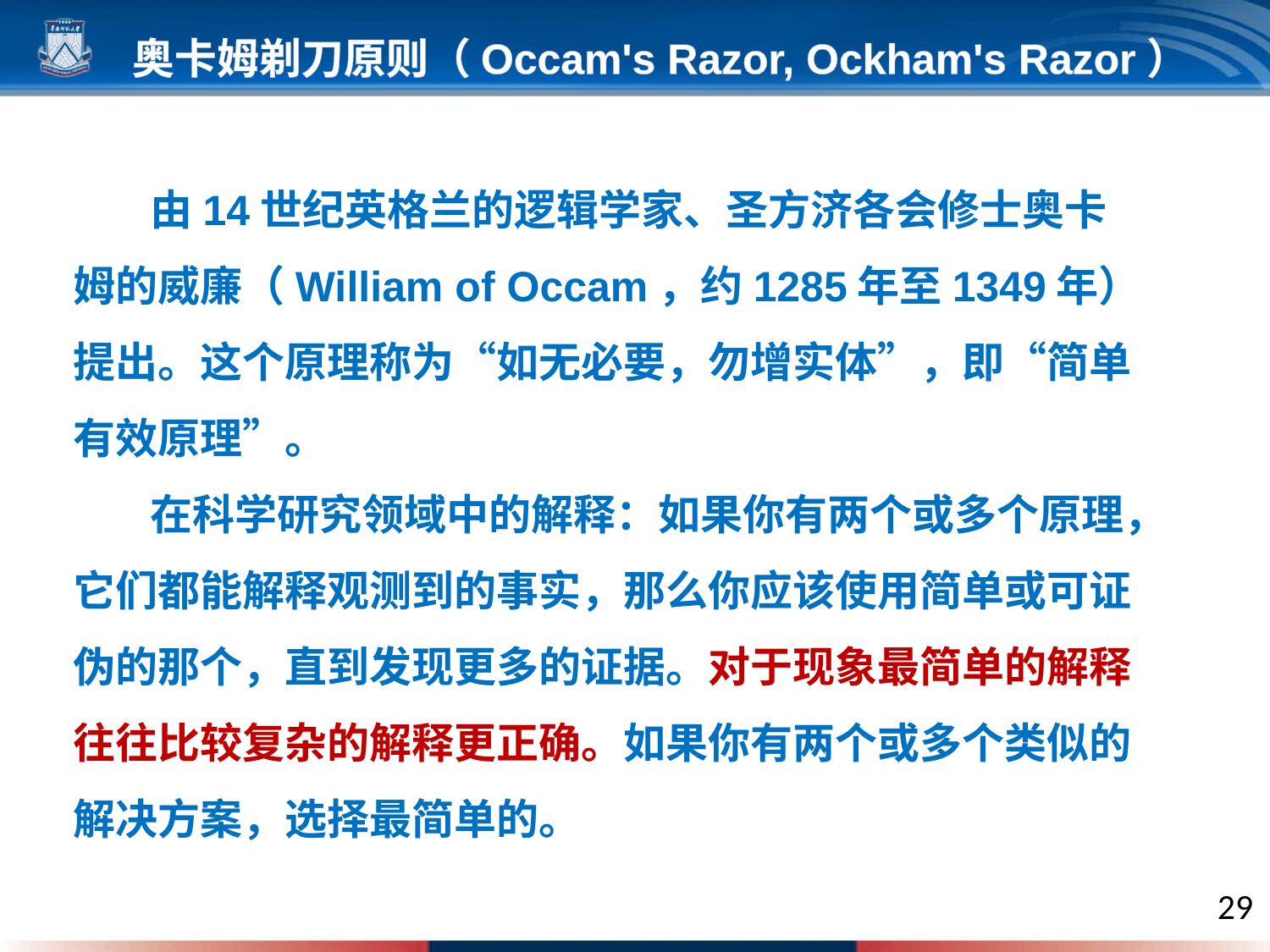

奥卡姆剃刀原则（Occam's Razor, Ockham's Razor）

       由14世纪英格兰的逻辑学家、圣方济各会修士奥卡姆的威廉（William of Occam，约1285年至1349年）提出。这个原理称为“如无必要，勿增实体”，即“简单有效原理”。
       在科学研究领域中的解释：如果你有两个或多个原理，它们都能解释观测到的事实，那么你应该使用简单或可证伪的那个，直到发现更多的证据。对于现象最简单的解释往往比较复杂的解释更正确。如果你有两个或多个类似的解决方案，选择最简单的。